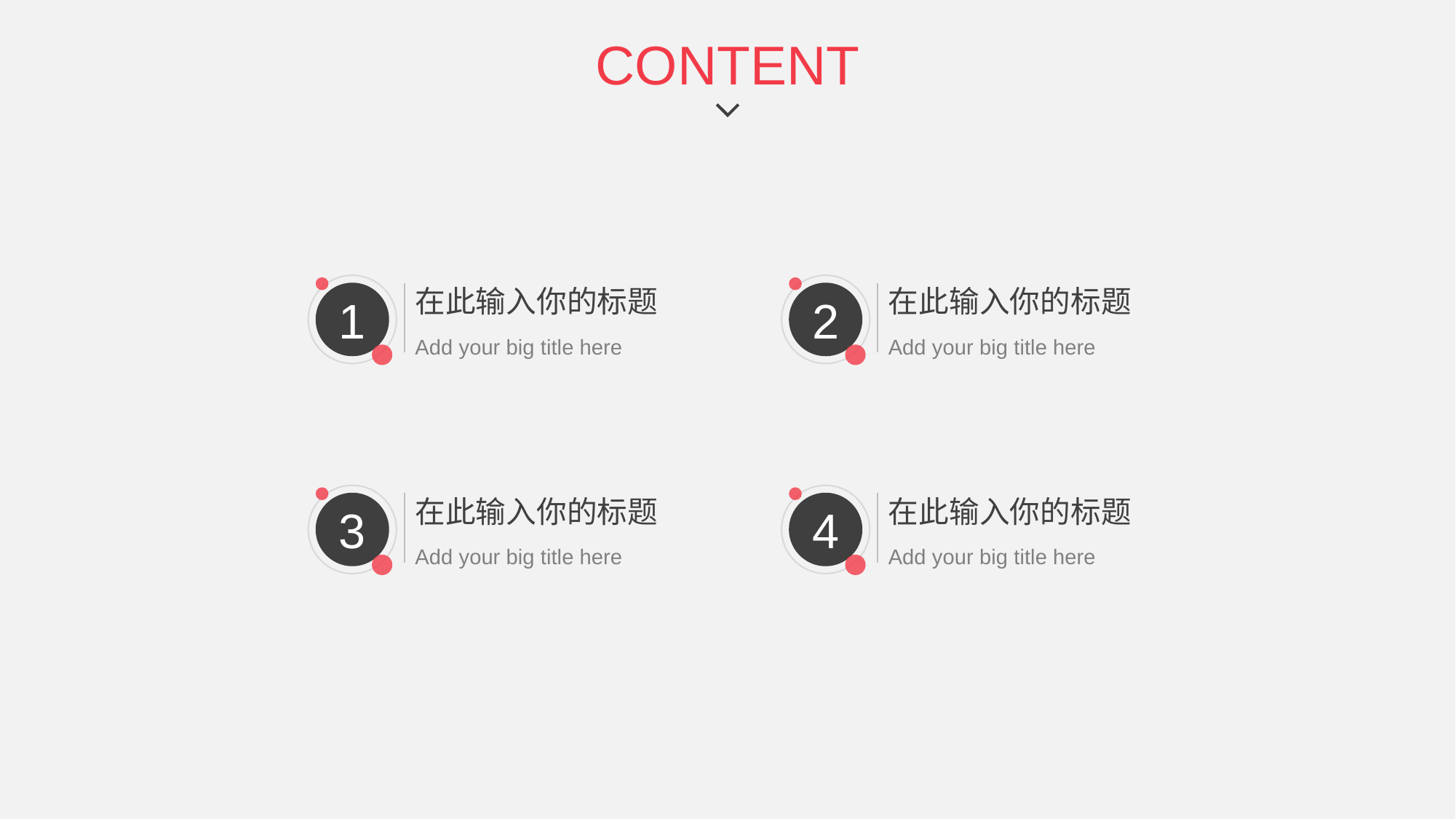

CONTENT

1

在此输入你的标题
Add your big title here

2

在此输入你的标题
Add your big title here

3

在此输入你的标题
Add your big title here

4

在此输入你的标题
Add your big title here